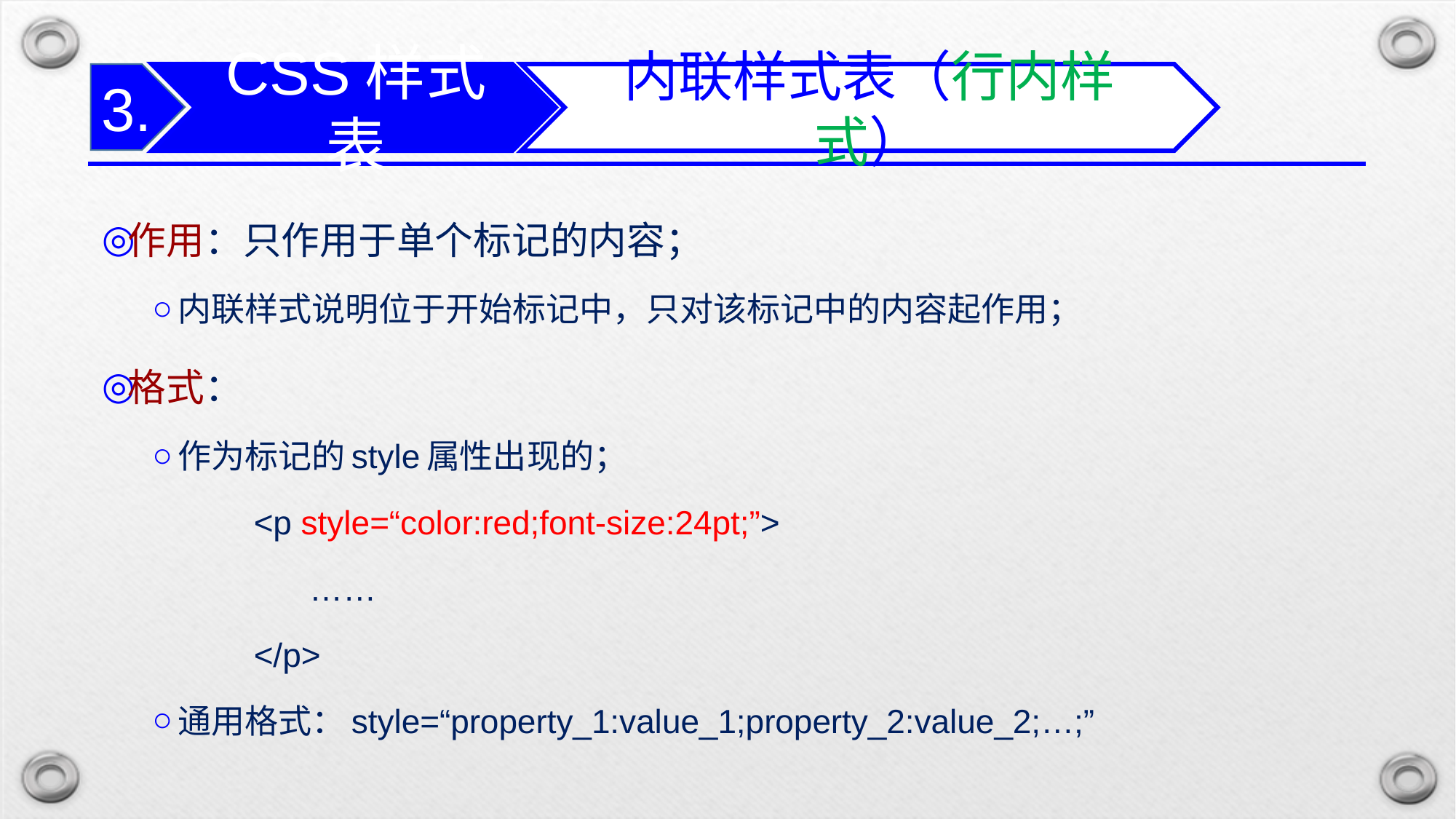

CSS样式表

3.
内联样式表（行内样式）
作用：只作用于单个标记的内容；
内联样式说明位于开始标记中，只对该标记中的内容起作用；
格式：
作为标记的style属性出现的；
<p style=“color:red;font-size:24pt;”>
      ……
</p>
通用格式：style=“property_1:value_1;property_2:value_2;…;”